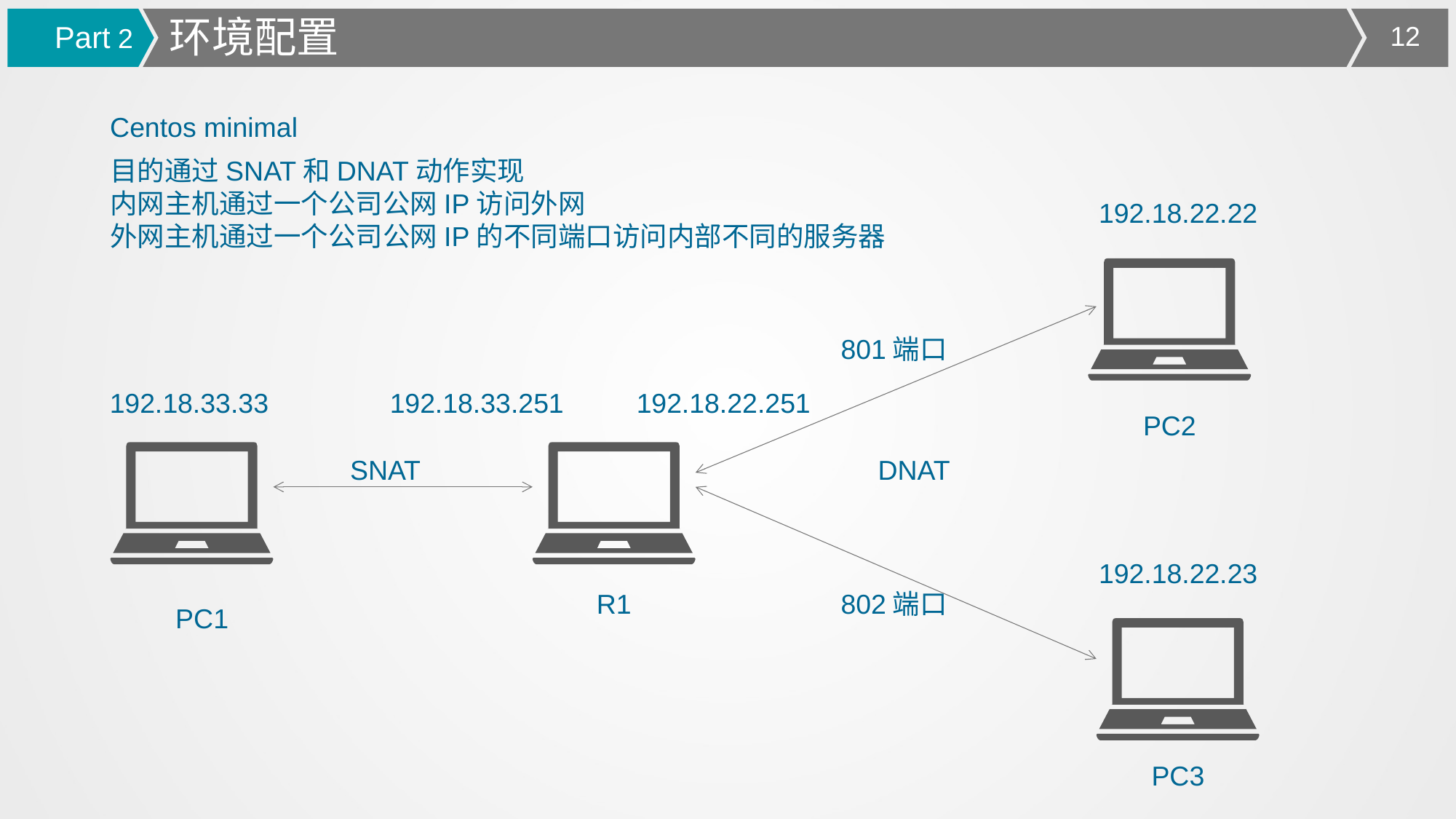

环境配置
Part 2
Centos minimal
目的通过SNAT和DNAT动作实现
内网主机通过一个公司公网IP访问外网
外网主机通过一个公司公网IP的不同端口访问内部不同的服务器
192.18.22.22

801端口
192.18.33.33
192.18.33.251
192.18.22.251
PC2

SNAT
DNAT
192.18.22.23
R1
802端口
PC1

PC3